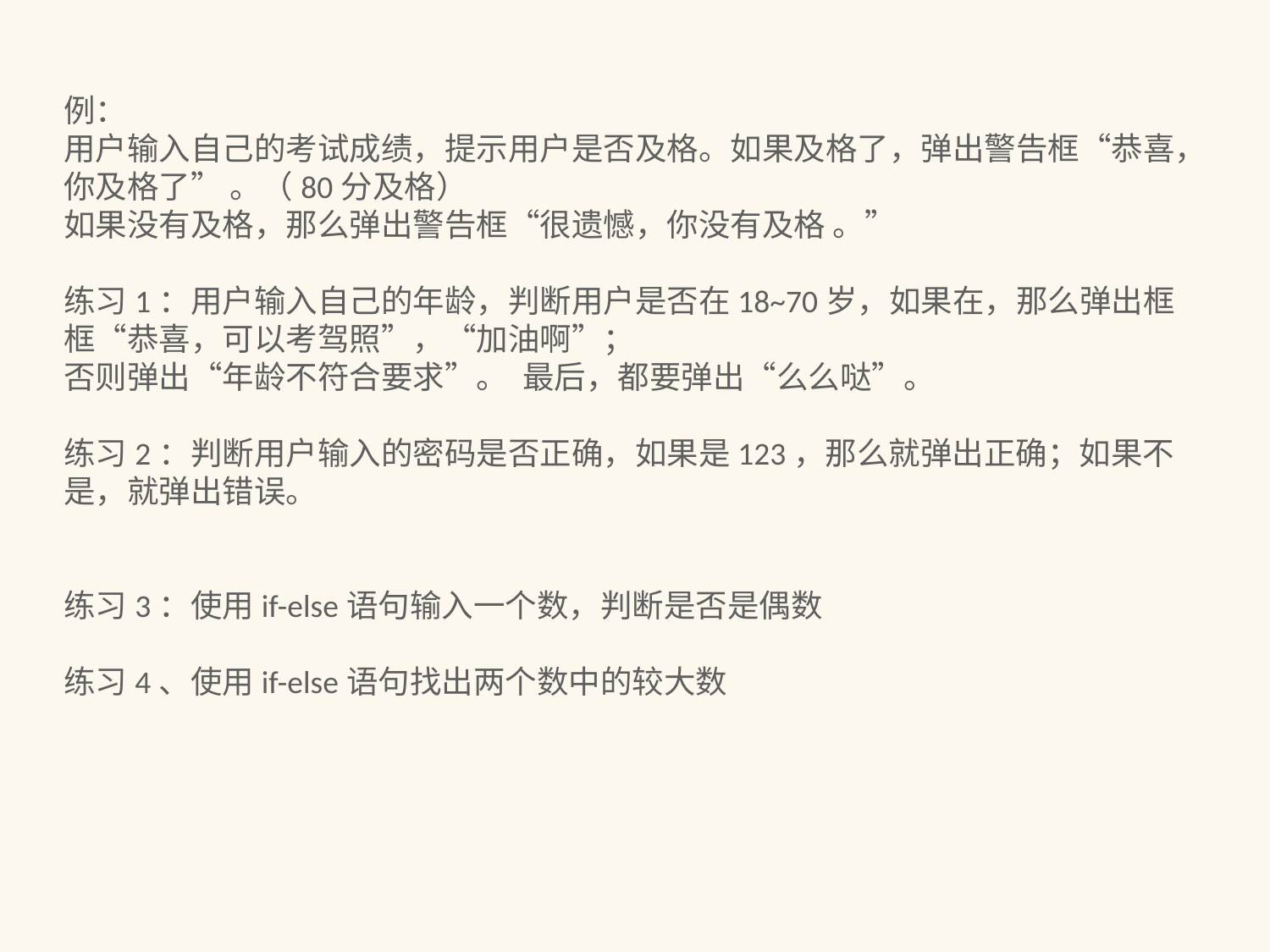

例：
用户输入自己的考试成绩，提示用户是否及格。如果及格了，弹出警告框“恭喜，你及格了” 。（80分及格）
如果没有及格，那么弹出警告框“很遗憾，你没有及格 。”

练习1：用户输入自己的年龄，判断用户是否在18~70岁，如果在，那么弹出框框“恭喜，可以考驾照”，“加油啊”；
否则弹出“年龄不符合要求”。  最后，都要弹出“么么哒”。

练习2：判断用户输入的密码是否正确，如果是123，那么就弹出正确；如果不是，就弹出错误。

练习3：使用if-else语句输入一个数，判断是否是偶数

练习4、使用if-else语句找出两个数中的较大数